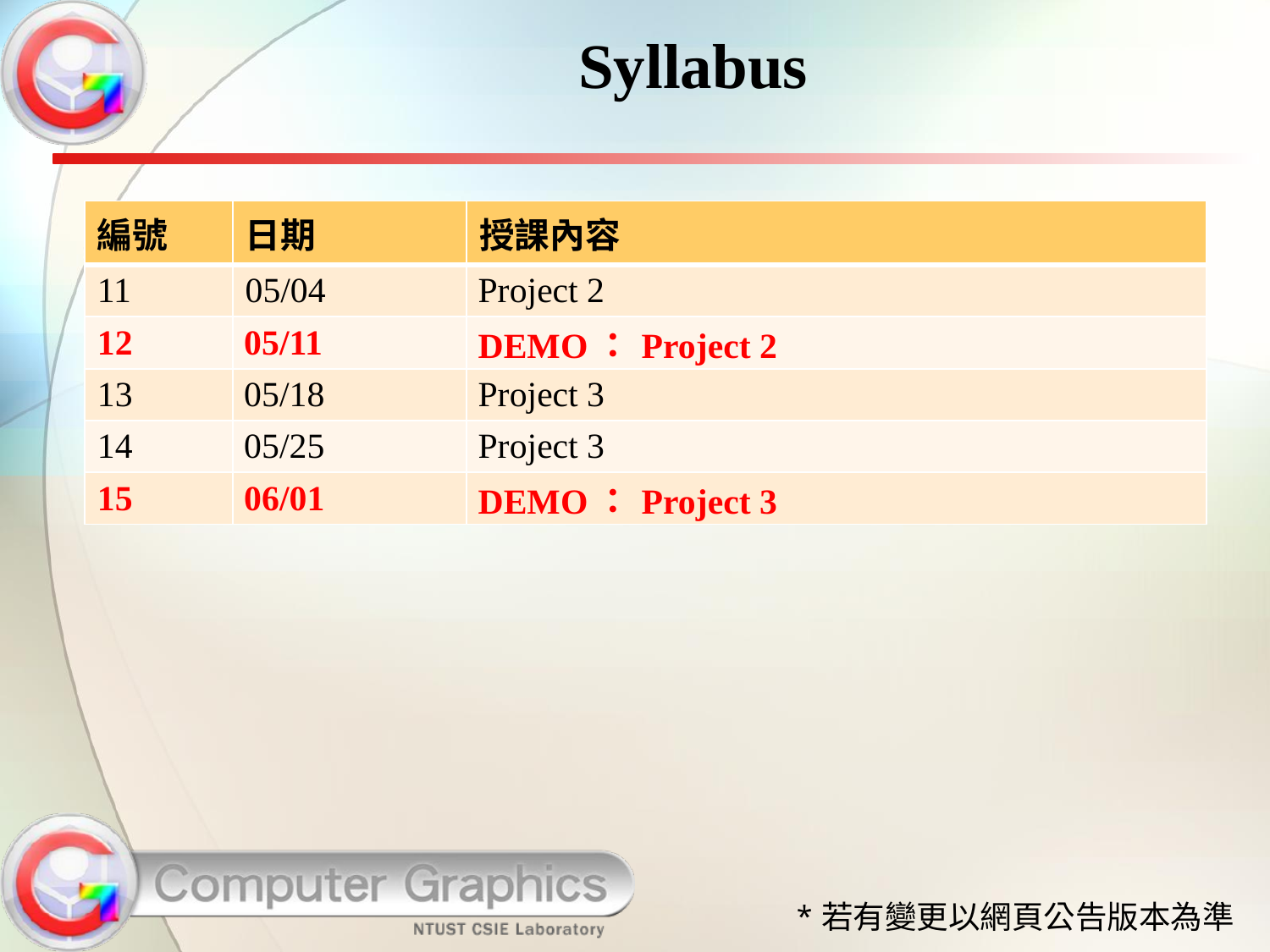

# Syllabus
| 編號 | 日期 | 授課內容 |
| --- | --- | --- |
| 11 | 05/04 | Project 2 |
| 12 | 05/11 | DEMO：Project 2 |
| 13 | 05/18 | Project 3 |
| 14 | 05/25 | Project 3 |
| 15 | 06/01 | DEMO：Project 3 |

*若有變更以網頁公告版本為準